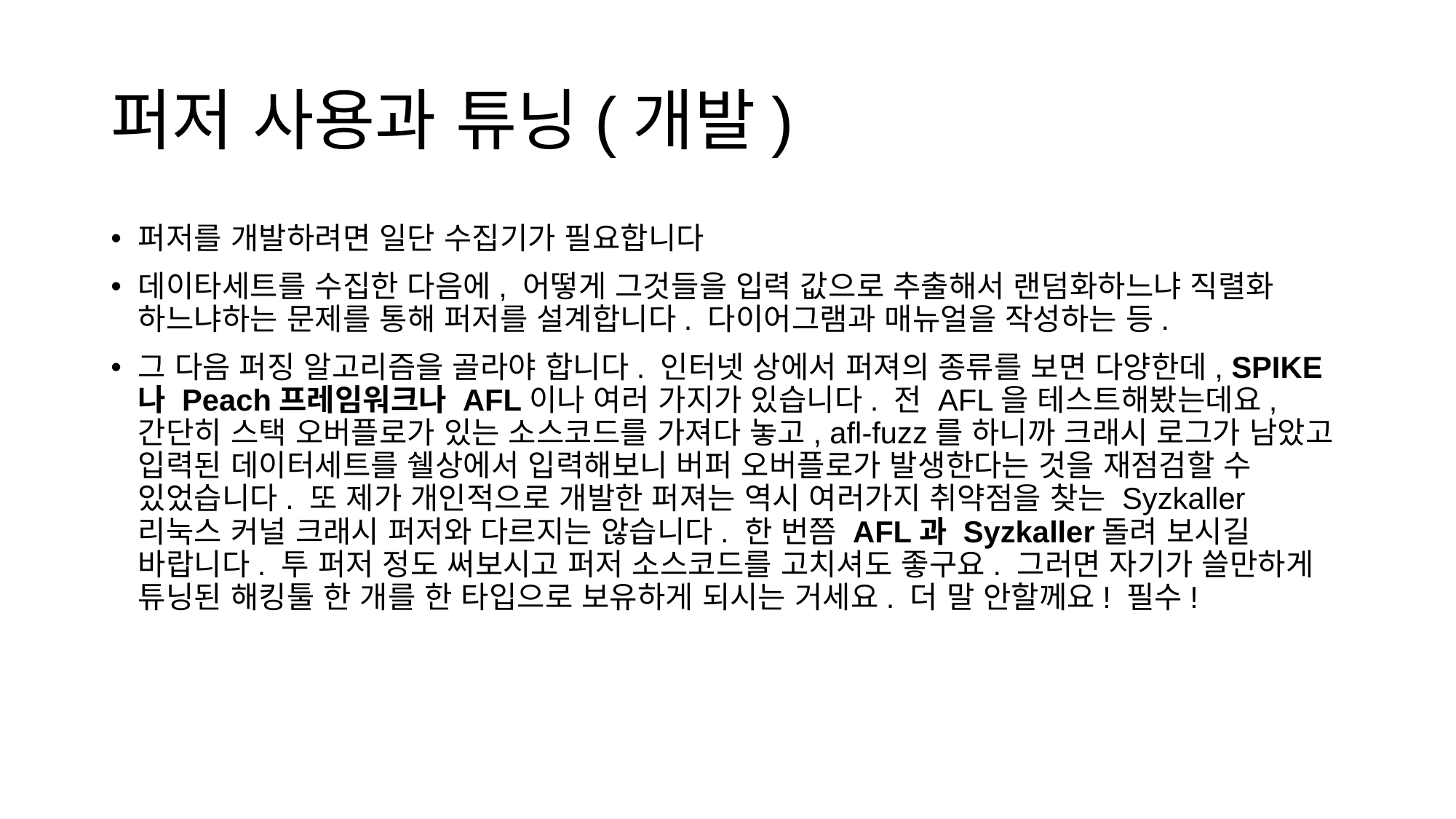

# 퍼저 사용과 튜닝(개발)
퍼저를 개발하려면 일단 수집기가 필요합니다
데이타세트를 수집한 다음에, 어떻게 그것들을 입력 값으로 추출해서 랜덤화하느냐 직렬화 하느냐하는 문제를 통해 퍼저를 설계합니다. 다이어그램과 매뉴얼을 작성하는 등.
그 다음 퍼징 알고리즘을 골라야 합니다. 인터넷 상에서 퍼져의 종류를 보면 다양한데, SPIKE나 Peach프레임워크나 AFL이나 여러 가지가 있습니다. 전 AFL을 테스트해봤는데요, 간단히 스택 오버플로가 있는 소스코드를 가져다 놓고, afl-fuzz를 하니까 크래시 로그가 남았고 입력된 데이터세트를 쉘상에서 입력해보니 버퍼 오버플로가 발생한다는 것을 재점검할 수 있었습니다. 또 제가 개인적으로 개발한 퍼져는 역시 여러가지 취약점을 찾는 Syzkaller 리눅스 커널 크래시 퍼저와 다르지는 않습니다. 한 번쯤 AFL과 Syzkaller돌려 보시길 바랍니다. 투 퍼저 정도 써보시고 퍼저 소스코드를 고치셔도 좋구요. 그러면 자기가 쓸만하게 튜닝된 해킹툴 한 개를 한 타입으로 보유하게 되시는 거세요. 더 말 안할께요! 필수!